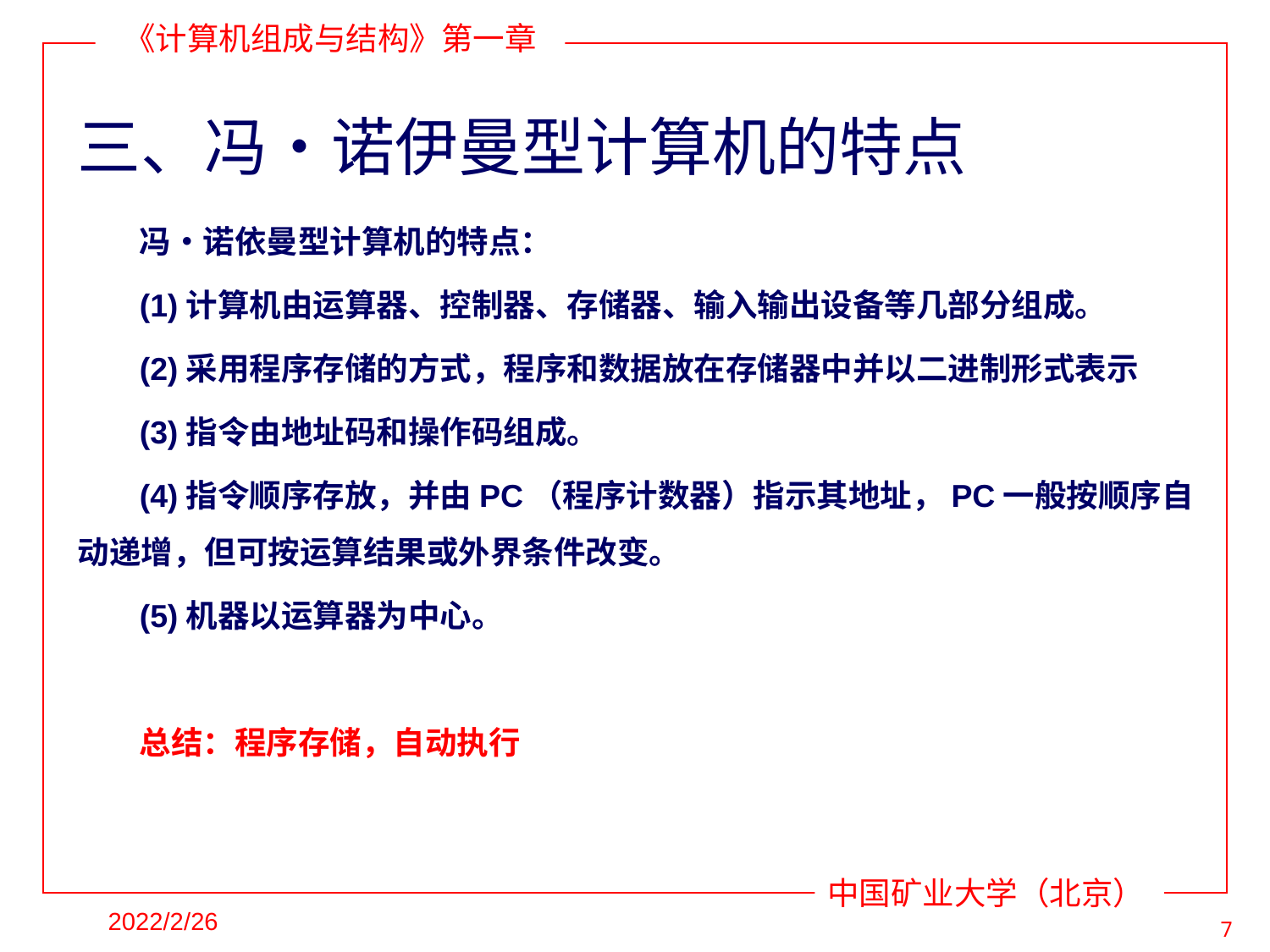

# 三、冯•诺伊曼型计算机的特点
冯•诺依曼型计算机的特点：
(1)计算机由运算器、控制器、存储器、输入输出设备等几部分组成。
(2)采用程序存储的方式，程序和数据放在存储器中并以二进制形式表示
(3)指令由地址码和操作码组成。
(4)指令顺序存放，并由PC（程序计数器）指示其地址，PC一般按顺序自动递增，但可按运算结果或外界条件改变。
(5)机器以运算器为中心。

总结：程序存储，自动执行
2022/2/26